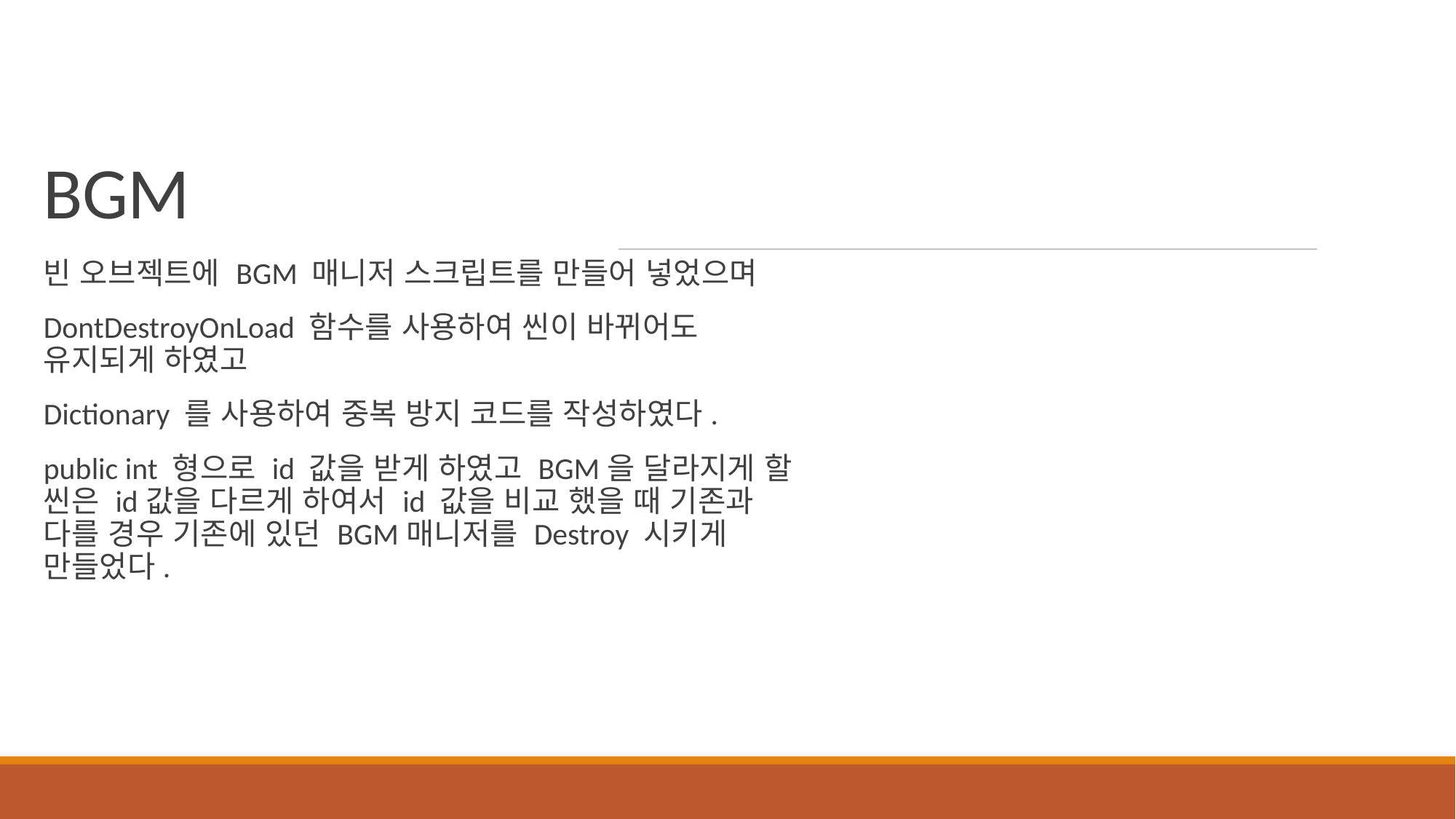

# BGM
빈 오브젝트에 BGM 매니저 스크립트를 만들어 넣었으며
DontDestroyOnLoad 함수를 사용하여 씬이 바뀌어도 유지되게 하였고
Dictionary 를 사용하여 중복 방지 코드를 작성하였다.
public int 형으로 id 값을 받게 하였고 BGM을 달라지게 할 씬은 id값을 다르게 하여서 id 값을 비교 했을 때 기존과 다를 경우 기존에 있던 BGM매니저를 Destroy 시키게 만들었다.